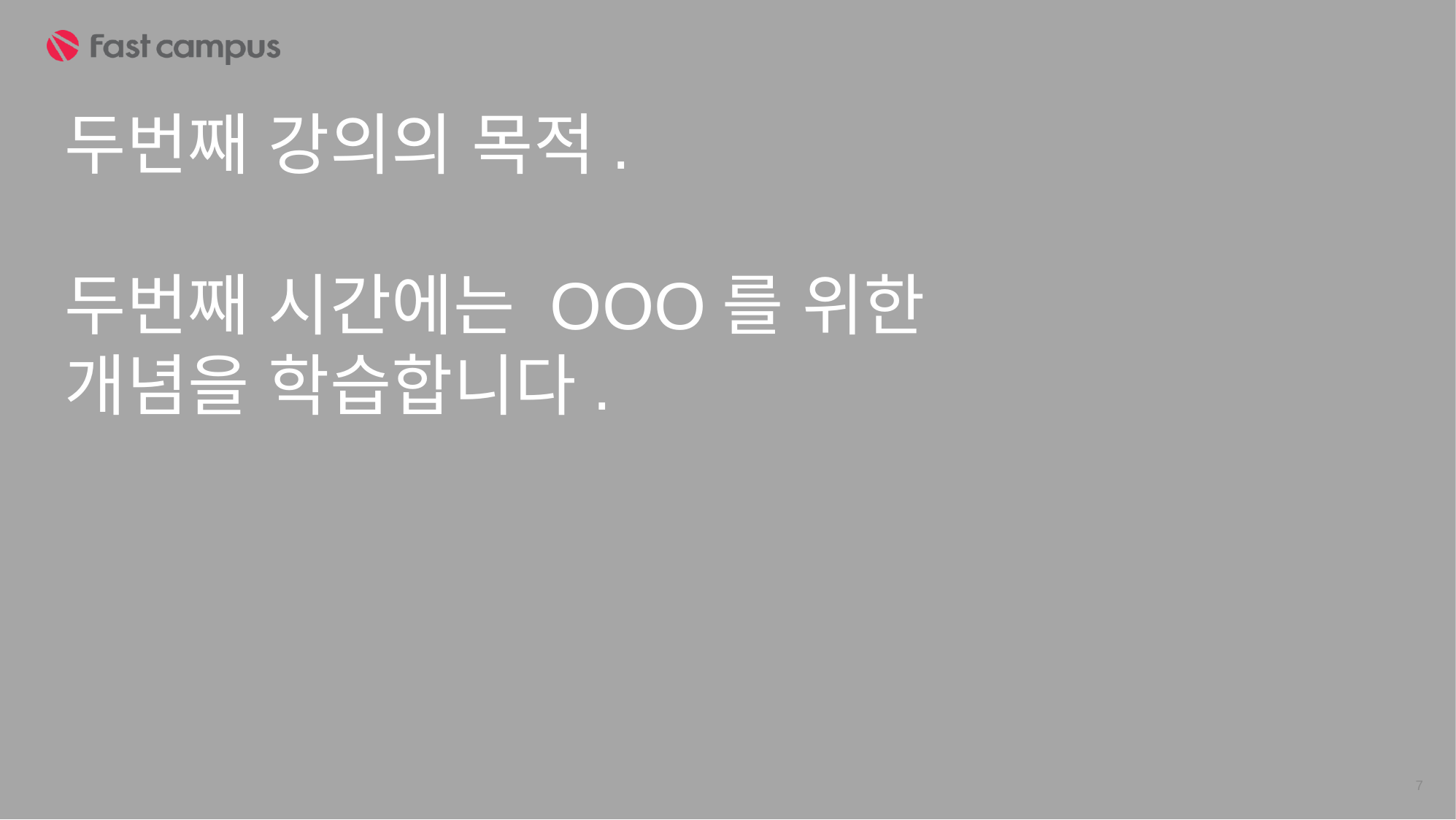

두번째 강의의 목적.

두번째 시간에는 OOO를 위한
개념을 학습합니다.
7